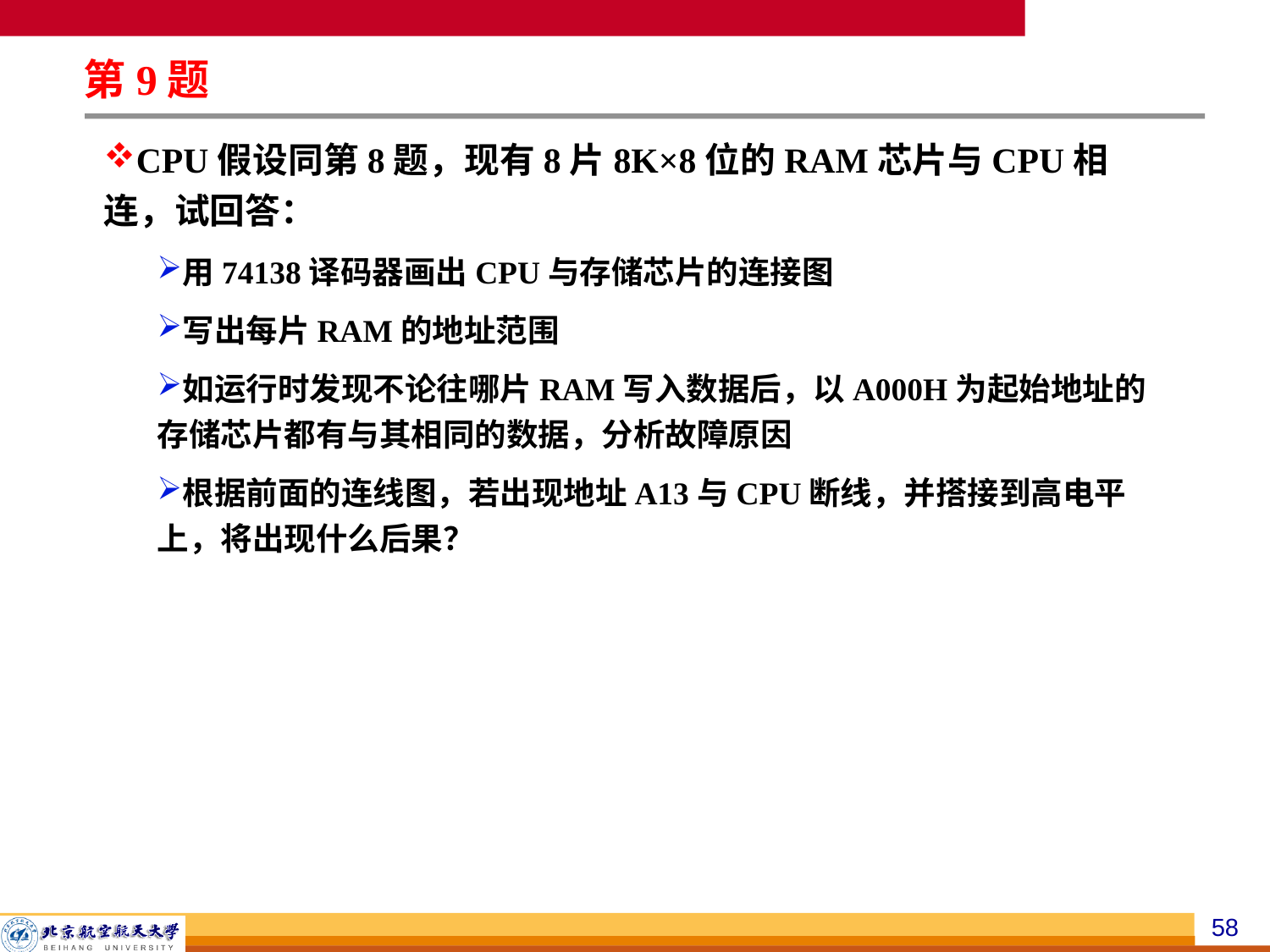

第9题
CPU假设同第8题，现有8片8K×8位的RAM芯片与CPU相连，试回答：
用74138译码器画出CPU与存储芯片的连接图
写出每片RAM的地址范围
如运行时发现不论往哪片RAM写入数据后，以A000H为起始地址的存储芯片都有与其相同的数据，分析故障原因
根据前面的连线图，若出现地址A13与CPU断线，并搭接到高电平上，将出现什么后果？